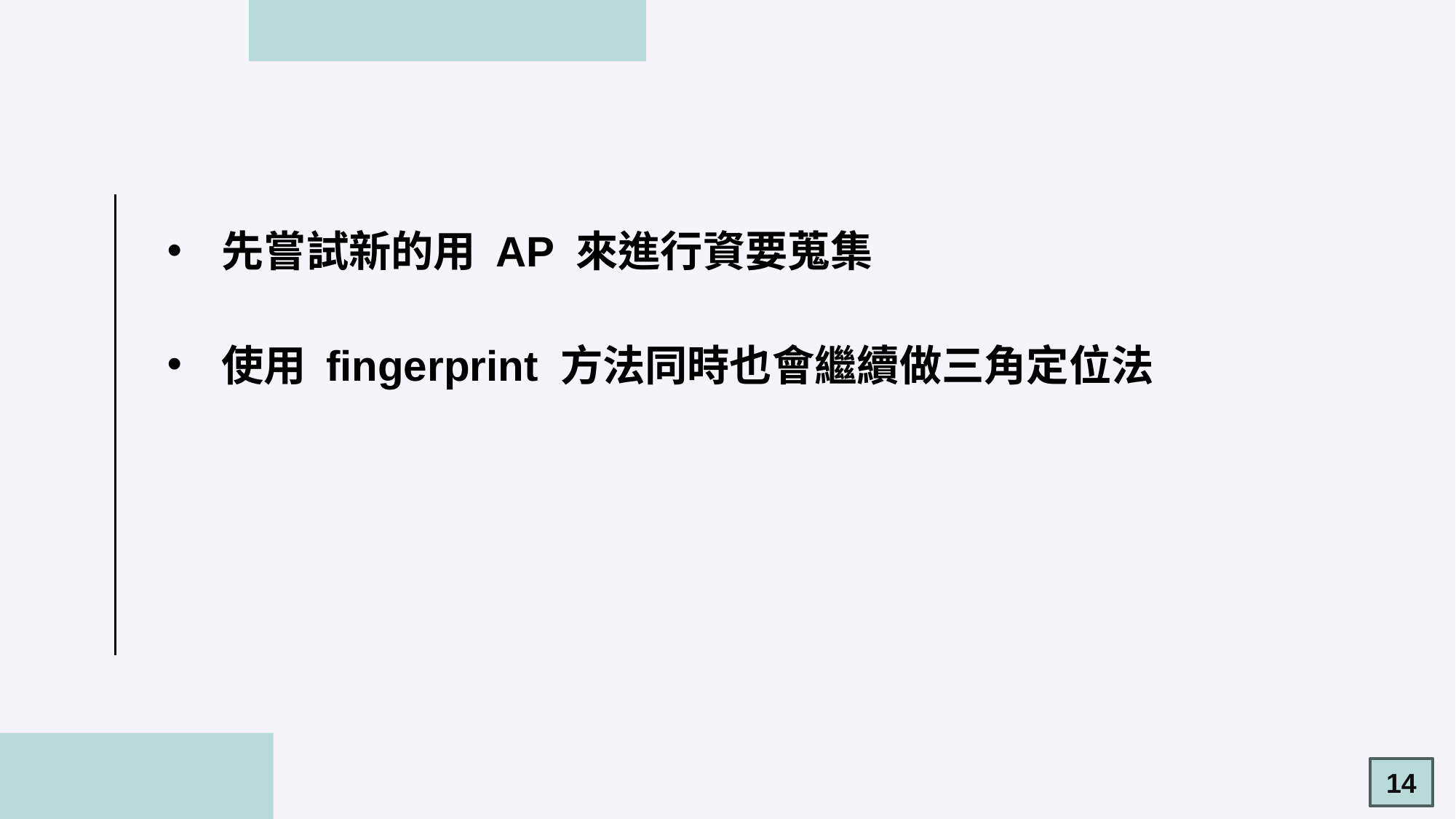

# 先嘗試新的用 AP 來進行資要蒐集
使用 fingerprint 方法同時也會繼續做三角定位法

14